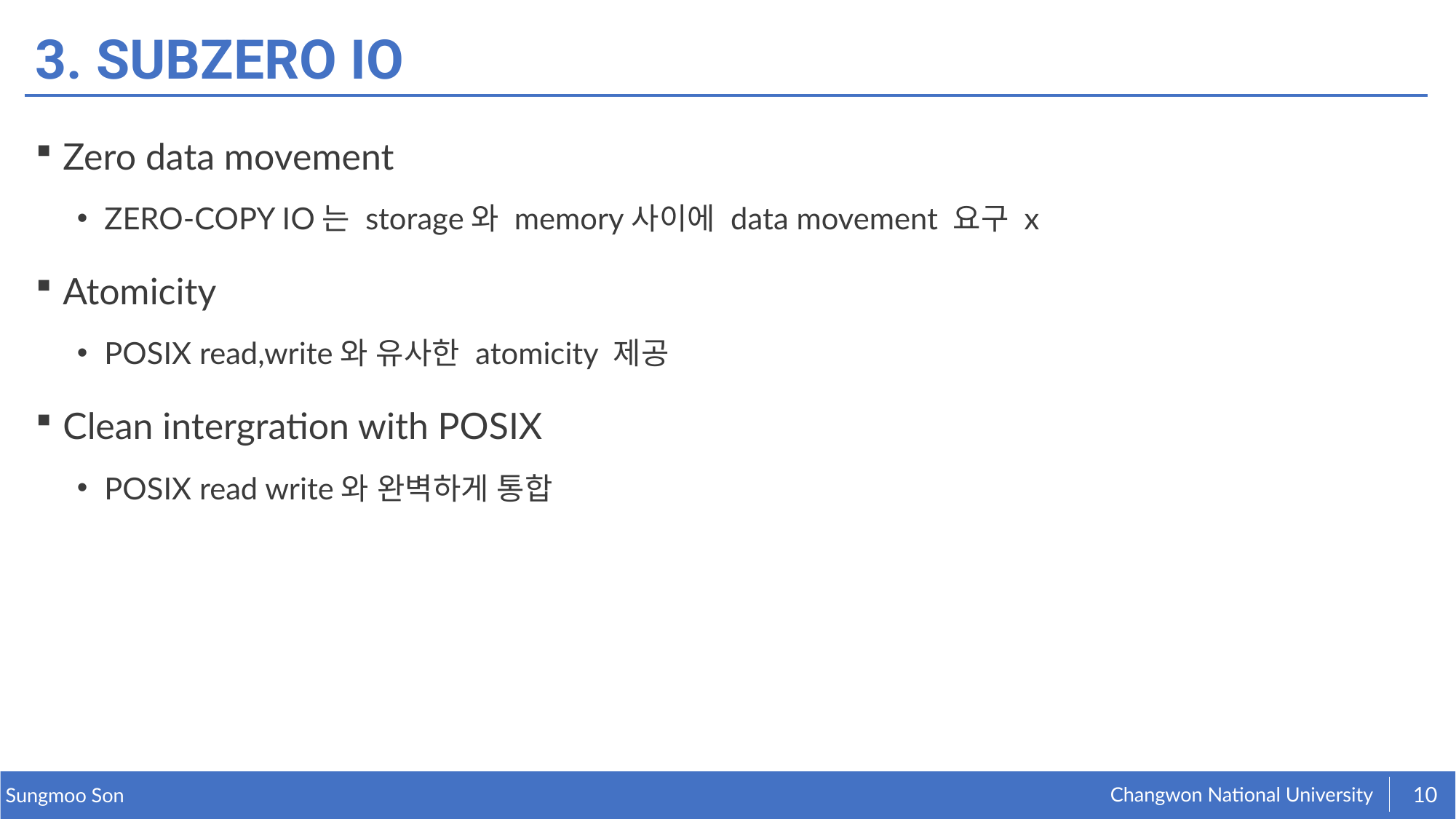

# 3. SUBZERO IO
Zero data movement
ZERO-COPY IO는 storage와 memory사이에 data movement 요구 x
Atomicity
POSIX read,write와 유사한 atomicity 제공
Clean intergration with POSIX
POSIX read write와 완벽하게 통합
10